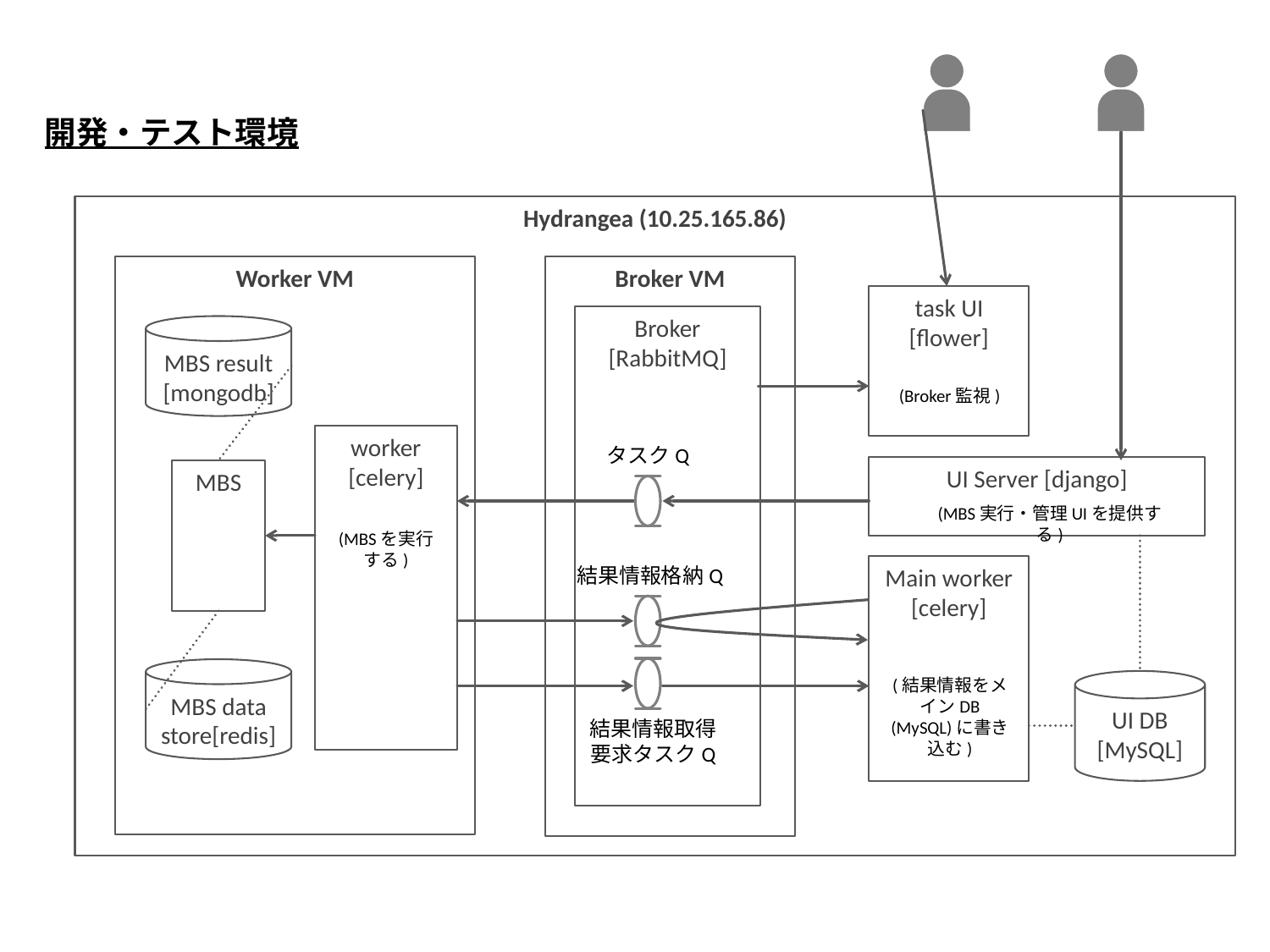

開発・テスト環境
Hydrangea (10.25.165.86)
Worker VM
Broker VM
task UI
[flower]
Broker
[RabbitMQ]
MBS result
[mongodb]
(Broker監視)
worker
[celery]
タスクQ
UI Server [django]
MBS

(MBS実行・管理UIを提供する)
(MBSを実行する)
結果情報格納Q
Main worker
[celery]

MBS data store[redis]
(結果情報をメインDB (MySQL)に書き込む)
UI DB
[MySQL]
結果情報取得
要求タスクQ